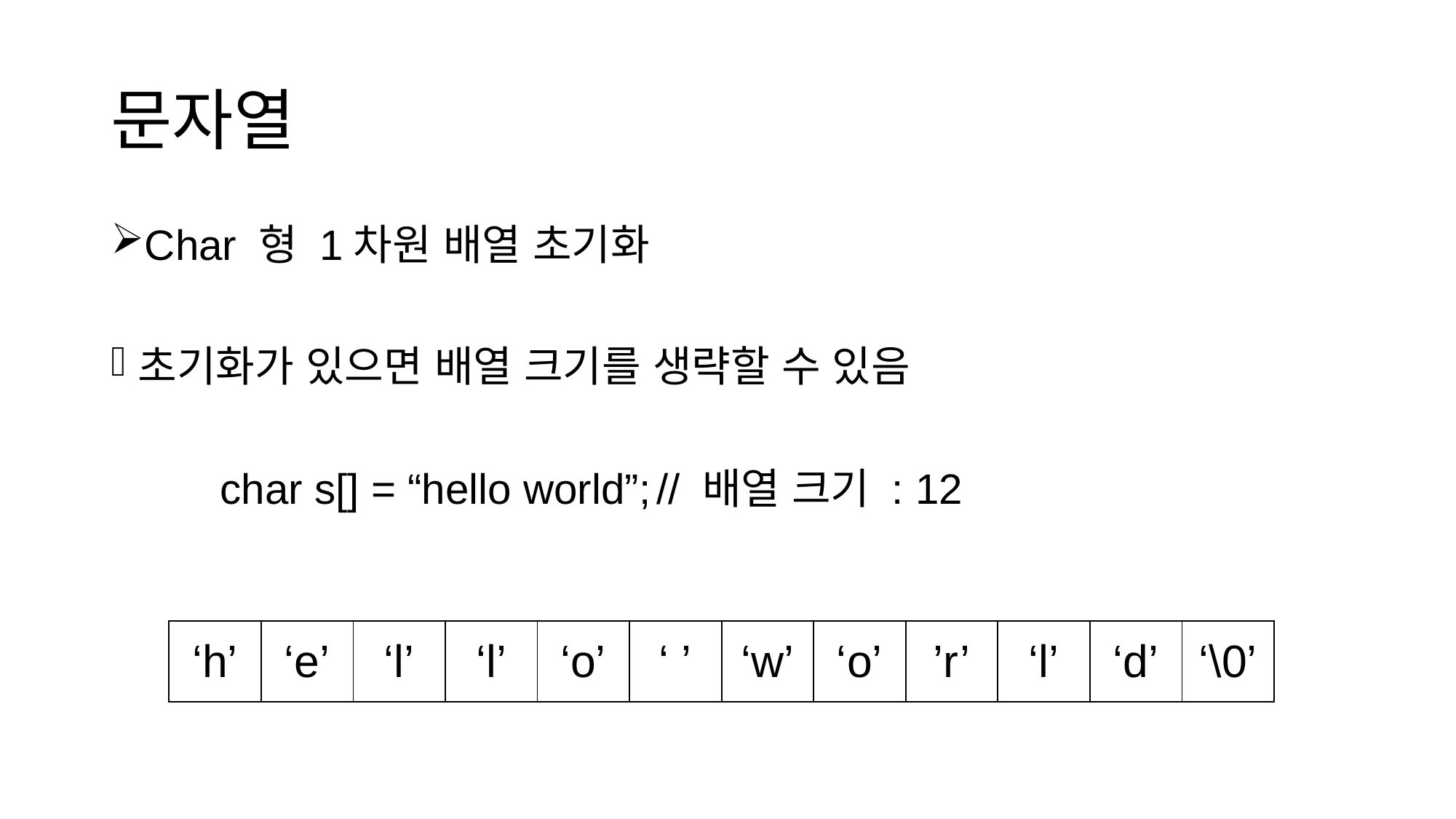

# 문자열
Char 형 1차원 배열 초기화

초기화가 있으면 배열 크기를 생략할 수 있음

	char s[] = “hello world”;	// 배열 크기 : 12
| ‘h’ | ‘e’ | ‘l’ | ‘l’ | ‘o’ | ‘ ’ | ‘w’ | ‘o’ | ’r’ | ‘l’ | ‘d’ | ‘\0’ |
| --- | --- | --- | --- | --- | --- | --- | --- | --- | --- | --- | --- |